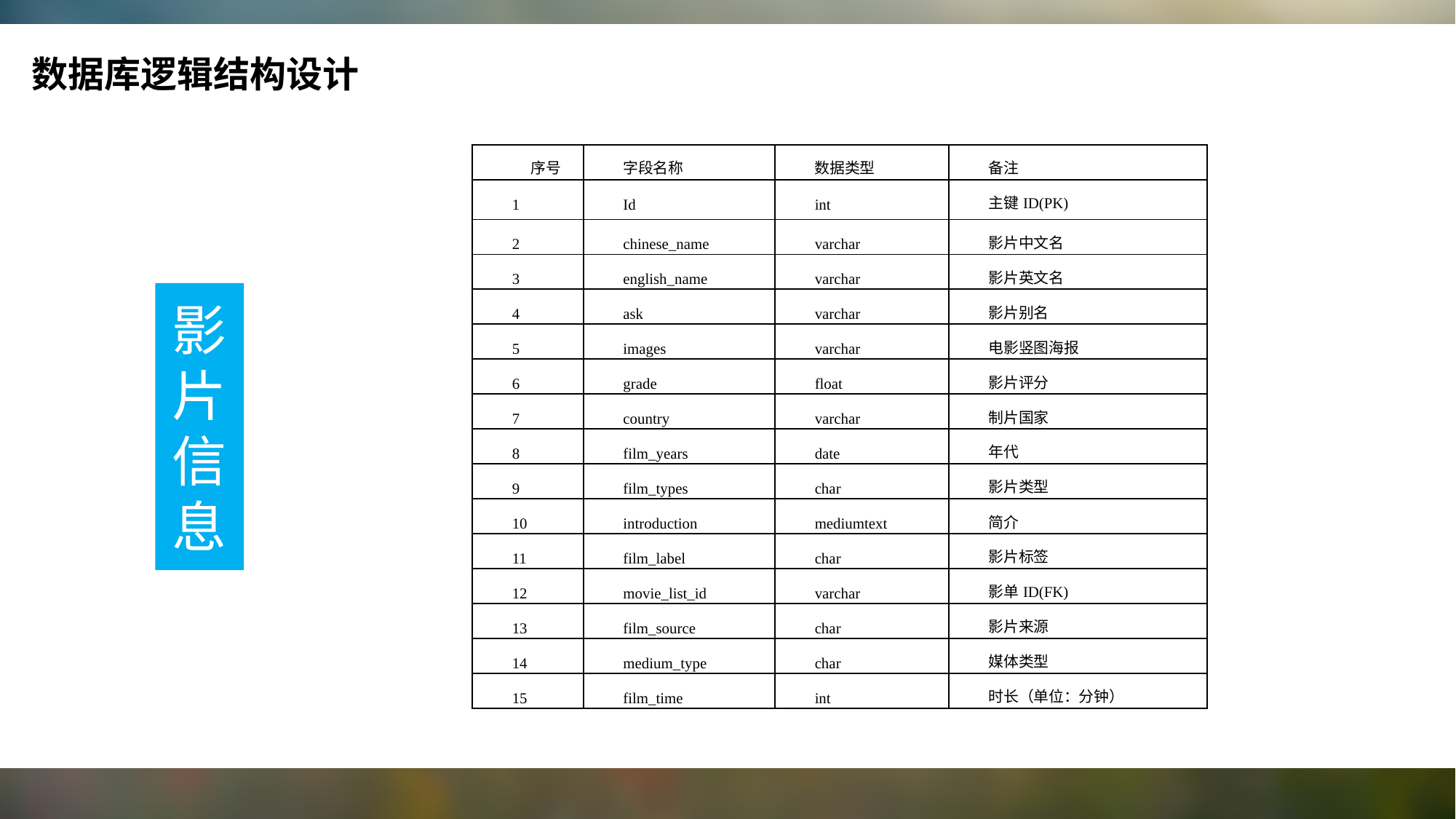

数据库逻辑结构设计
| 序号 | 字段名称 | 数据类型 | 备注 |
| --- | --- | --- | --- |
| 1 | Id | int | 主键ID(PK) |
| 2 | chinese\_name | varchar | 影片中文名 |
| 3 | english\_name | varchar | 影片英文名 |
| 4 | ask | varchar | 影片别名 |
| 5 | images | varchar | 电影竖图海报 |
| 6 | grade | float | 影片评分 |
| 7 | country | varchar | 制片国家 |
| 8 | film\_years | date | 年代 |
| 9 | film\_types | char | 影片类型 |
| 10 | introduction | mediumtext | 简介 |
| 11 | film\_label | char | 影片标签 |
| 12 | movie\_list\_id | varchar | 影单ID(FK) |
| 13 | film\_source | char | 影片来源 |
| 14 | medium\_type | char | 媒体类型 |
| 15 | film\_time | int | 时长（单位：分钟） |

影片信息